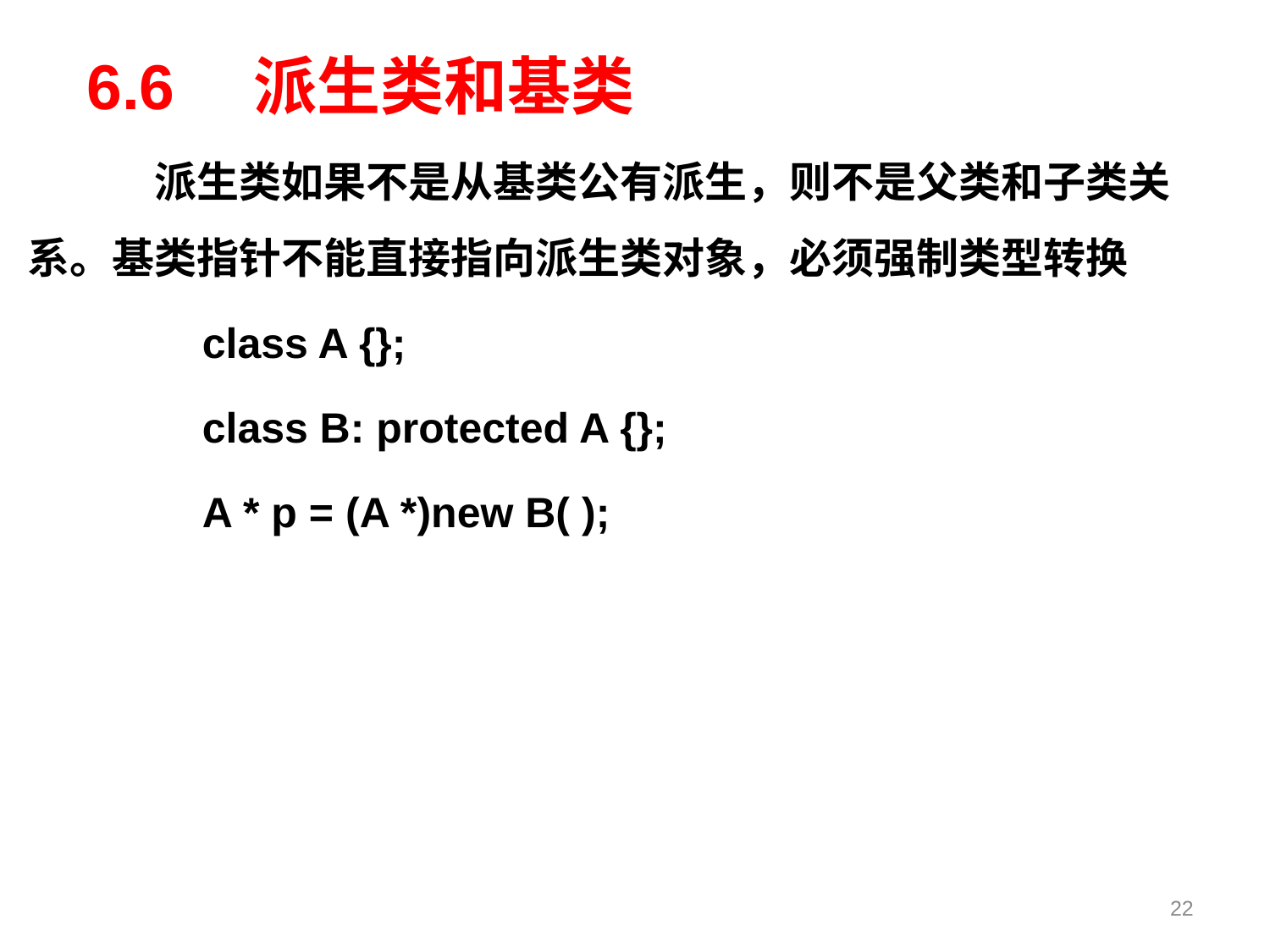

# 6.6　派生类和基类
	派生类如果不是从基类公有派生，则不是父类和子类关系。基类指针不能直接指向派生类对象，必须强制类型转换
		class A {};
		class B: protected A {};
		A * p = (A *)new B( );

22